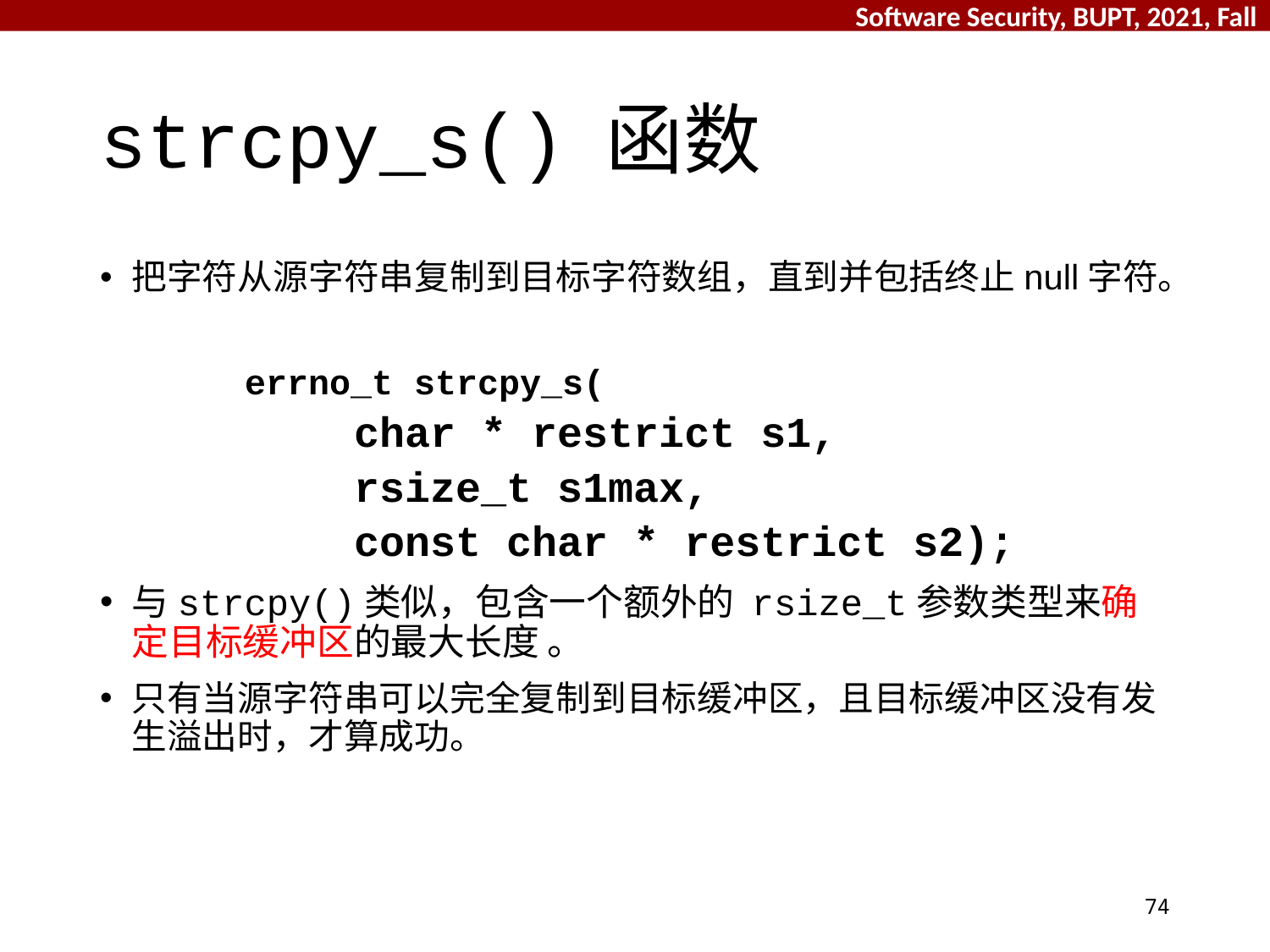

# strcpy_s() 函数
把字符从源字符串复制到目标字符数组，直到并包括终止null字符。

  errno_t strcpy_s(
char * restrict s1,
rsize_t s1max,
const char * restrict s2);
与strcpy()类似，包含一个额外的 rsize_t参数类型来确定目标缓冲区的最大长度 。
只有当源字符串可以完全复制到目标缓冲区，且目标缓冲区没有发生溢出时，才算成功。
74